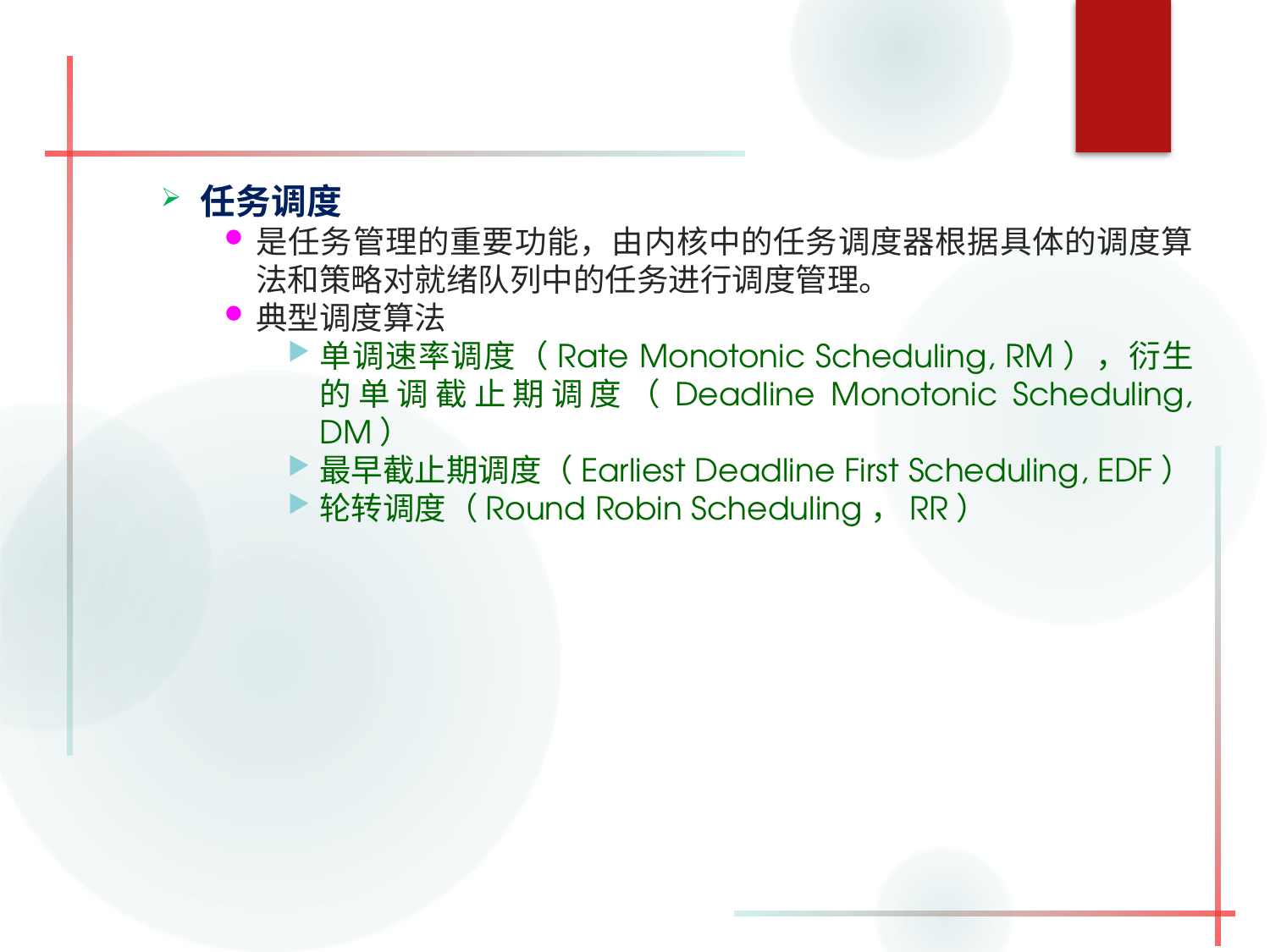

39
任务调度
是任务管理的重要功能，由内核中的任务调度器根据具体的调度算法和策略对就绪队列中的任务进行调度管理。
典型调度算法
单调速率调度（Rate Monotonic Scheduling, RM），衍生的单调截止期调度（Deadline Monotonic Scheduling, DM）
最早截止期调度（Earliest Deadline First Scheduling, EDF）
轮转调度（Round Robin Scheduling，RR）